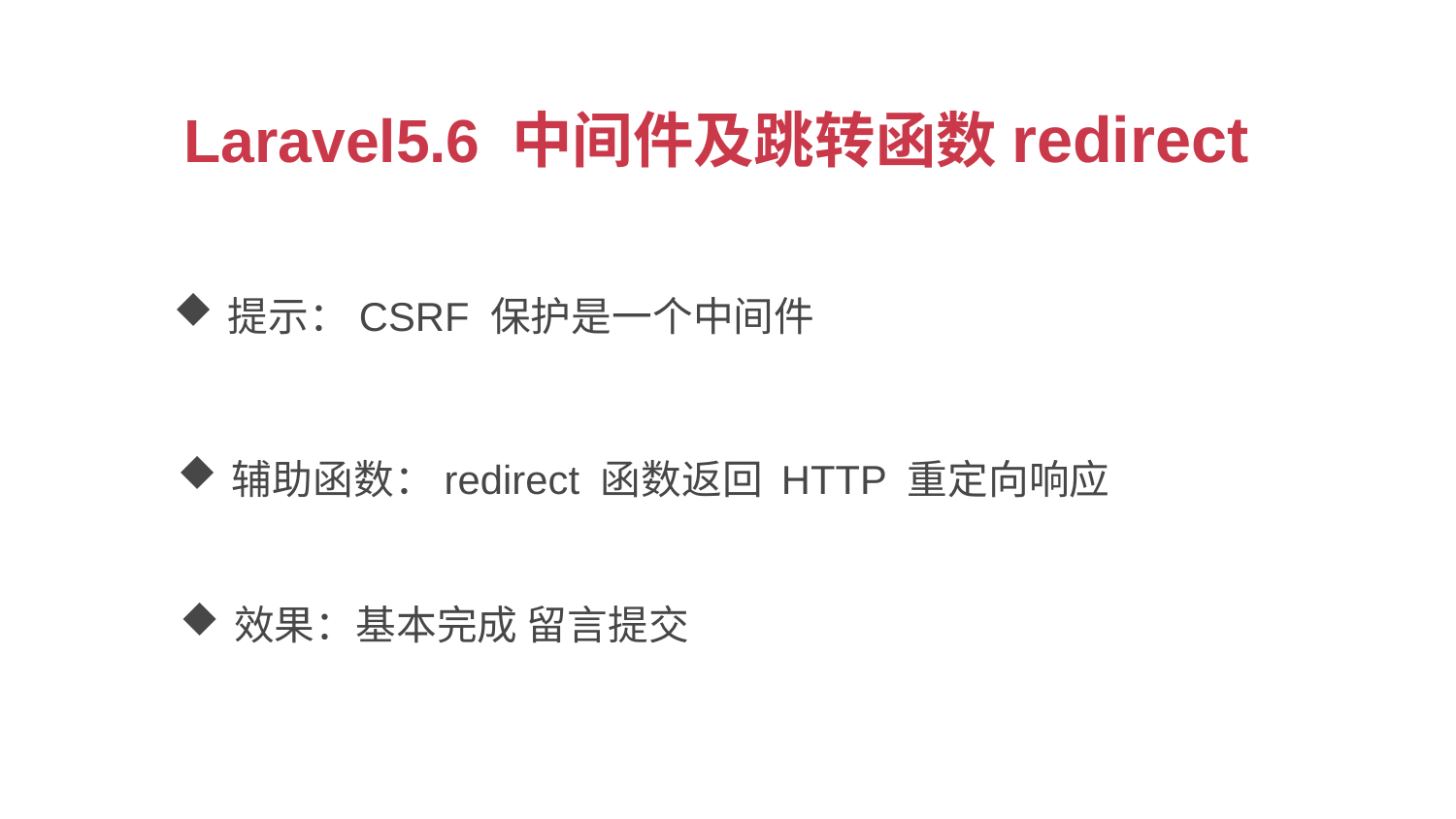

Laravel5.6 中间件及跳转函数redirect
提示：CSRF 保护是一个中间件
辅助函数：redirect 函数返回 HTTP 重定向响应
效果：基本完成 留言提交